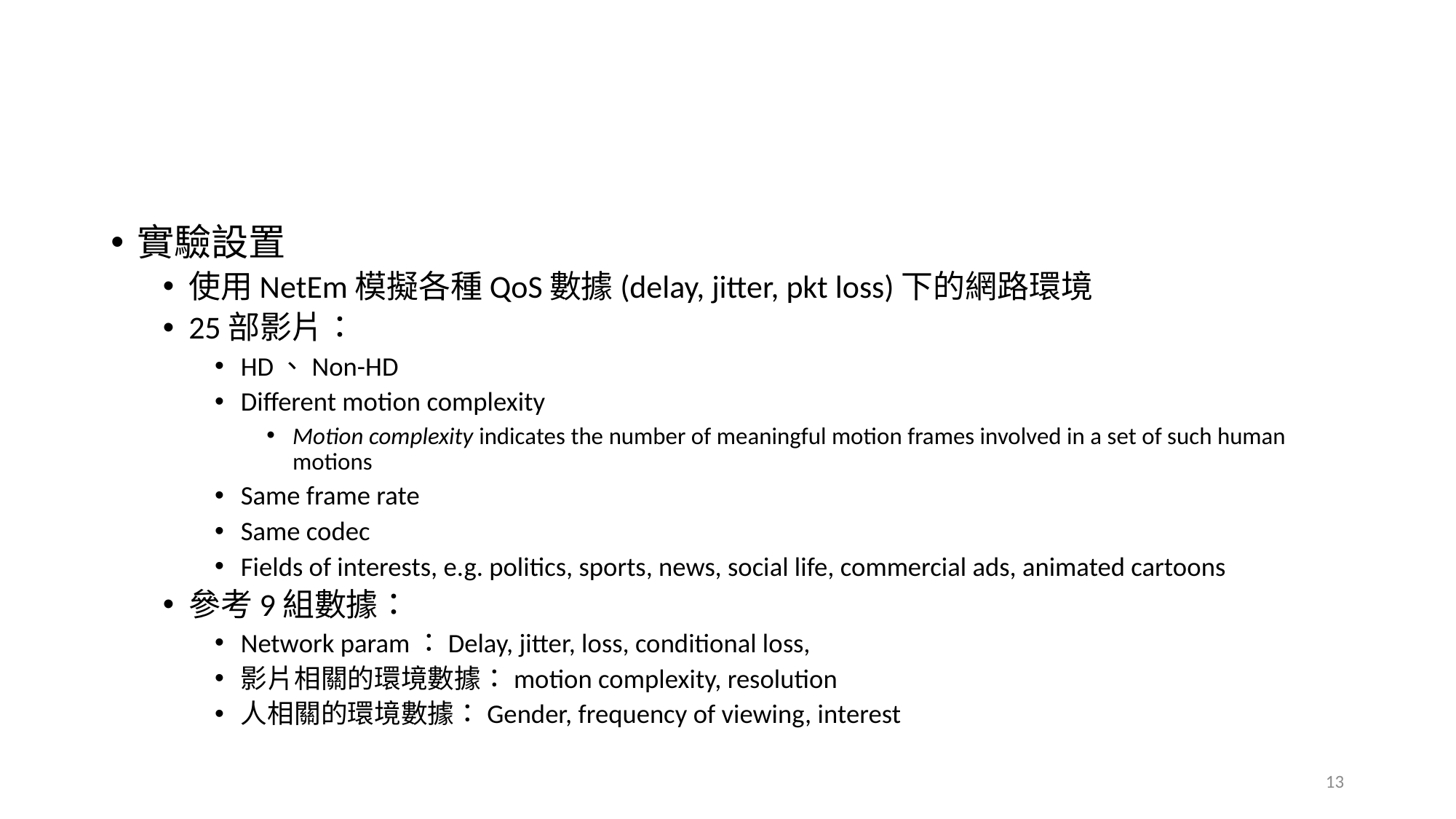

#
實驗設置
使用NetEm模擬各種QoS數據(delay, jitter, pkt loss)下的網路環境
25部影片：
HD、Non-HD
Different motion complexity
Motion complexity indicates the number of meaningful motion frames involved in a set of such human motions
Same frame rate
Same codec
Fields of interests, e.g. politics, sports, news, social life, commercial ads, animated cartoons
參考9組數據：
Network param：Delay, jitter, loss, conditional loss,
影片相關的環境數據：motion complexity, resolution
人相關的環境數據：Gender, frequency of viewing, interest

13